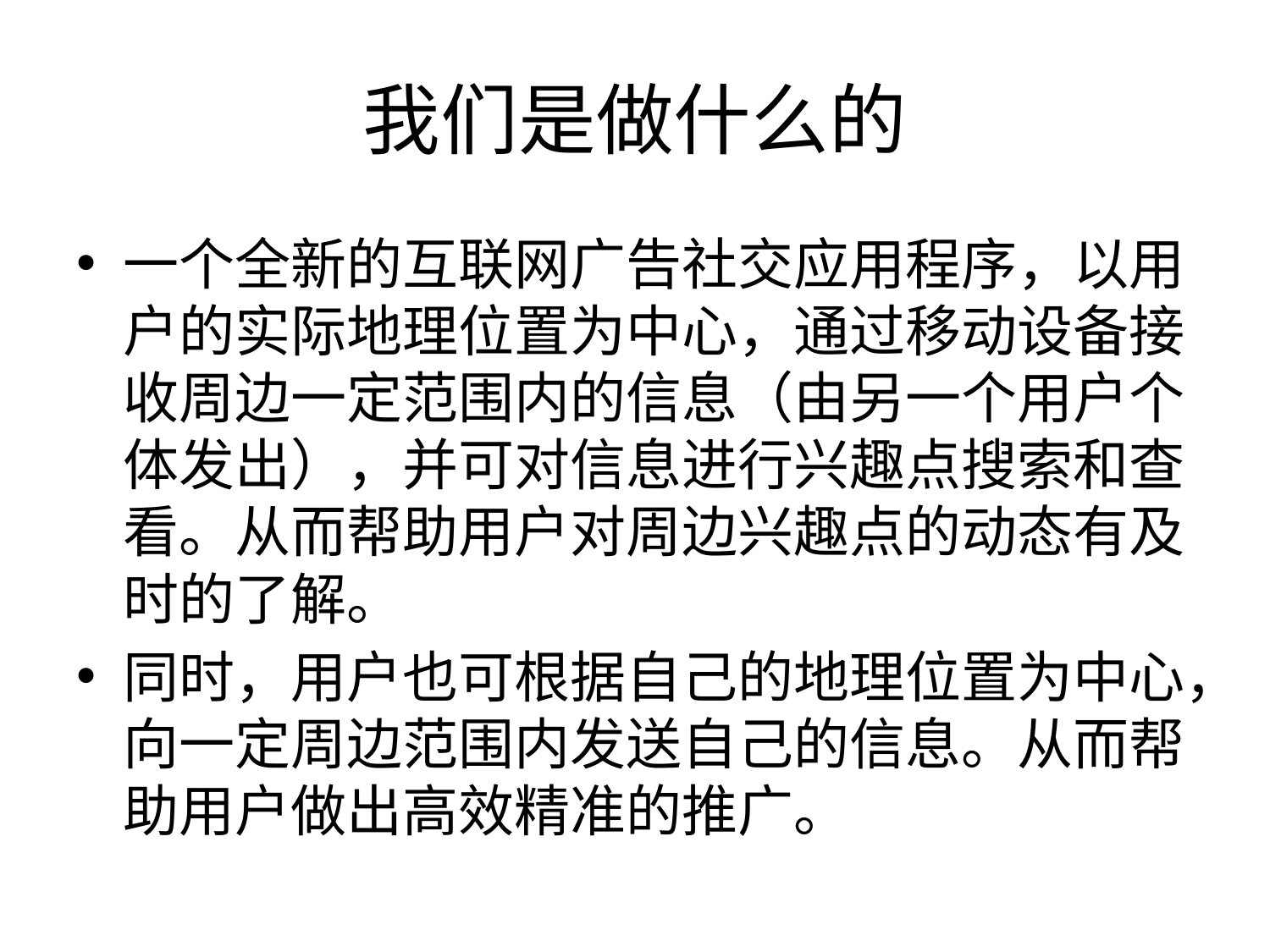

# 我们是做什么的
一个全新的互联网广告社交应用程序，以用户的实际地理位置为中心，通过移动设备接收周边一定范围内的信息（由另一个用户个体发出），并可对信息进行兴趣点搜索和查看。从而帮助用户对周边兴趣点的动态有及时的了解。
同时，用户也可根据自己的地理位置为中心，向一定周边范围内发送自己的信息。从而帮助用户做出高效精准的推广。